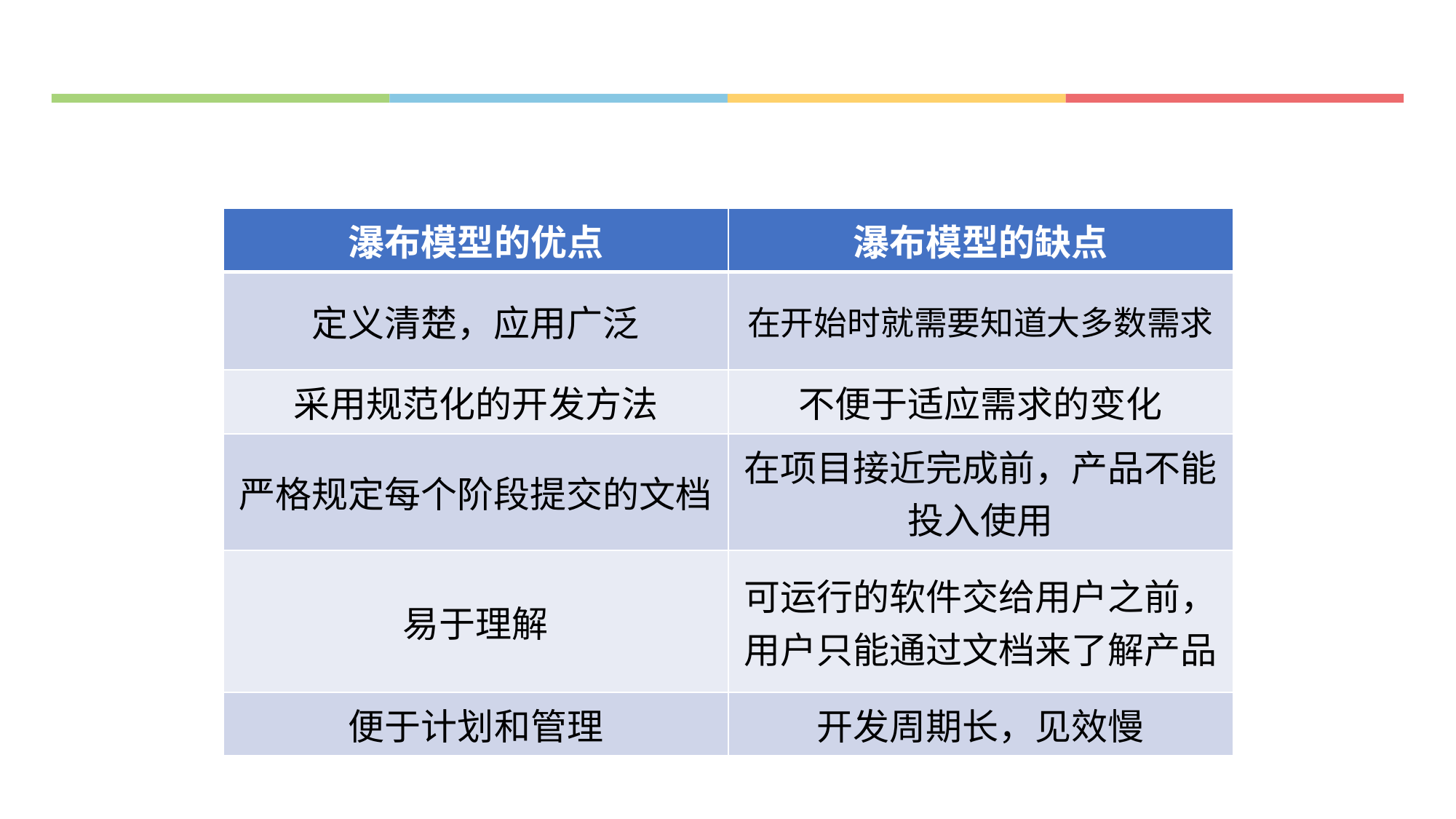

| 瀑布模型的优点 | 瀑布模型的缺点 |
| --- | --- |
| 定义清楚，应用广泛 | 在开始时就需要知道大多数需求 |
| 采用规范化的开发方法 | 不便于适应需求的变化 |
| 严格规定每个阶段提交的文档 | 在项目接近完成前，产品不能投入使用 |
| 易于理解 | 可运行的软件交给用户之前，用户只能通过文档来了解产品 |
| 便于计划和管理 | 开发周期长，见效慢 |